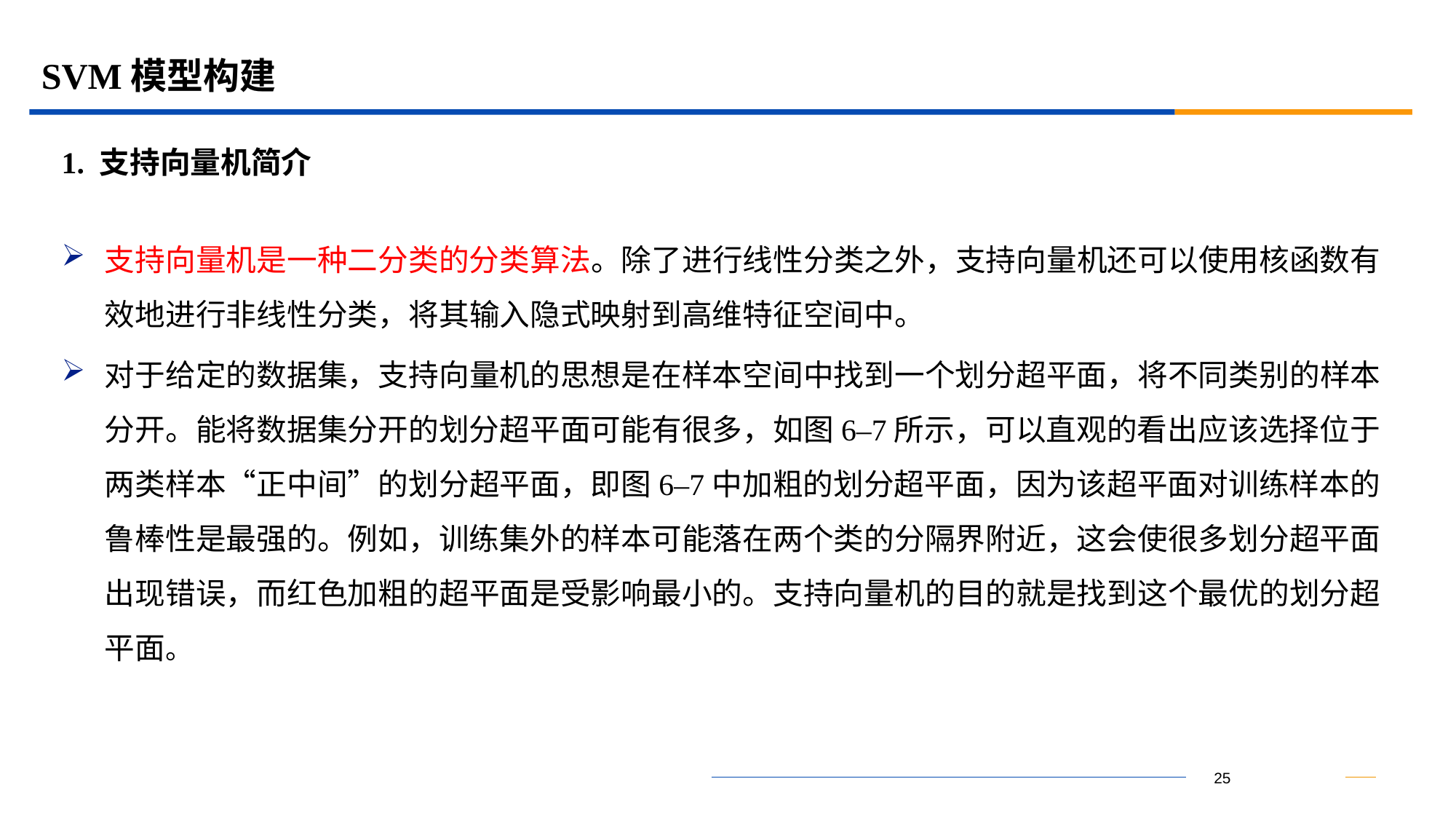

# SVM模型构建
1. 支持向量机简介
支持向量机是一种二分类的分类算法。除了进行线性分类之外，支持向量机还可以使用核函数有效地进行非线性分类，将其输入隐式映射到高维特征空间中。
对于给定的数据集，支持向量机的思想是在样本空间中找到一个划分超平面，将不同类别的样本分开。能将数据集分开的划分超平面可能有很多，如图6–7所示，可以直观的看出应该选择位于两类样本“正中间”的划分超平面，即图6–7中加粗的划分超平面，因为该超平面对训练样本的鲁棒性是最强的。例如，训练集外的样本可能落在两个类的分隔界附近，这会使很多划分超平面出现错误，而红色加粗的超平面是受影响最小的。支持向量机的目的就是找到这个最优的划分超平面。